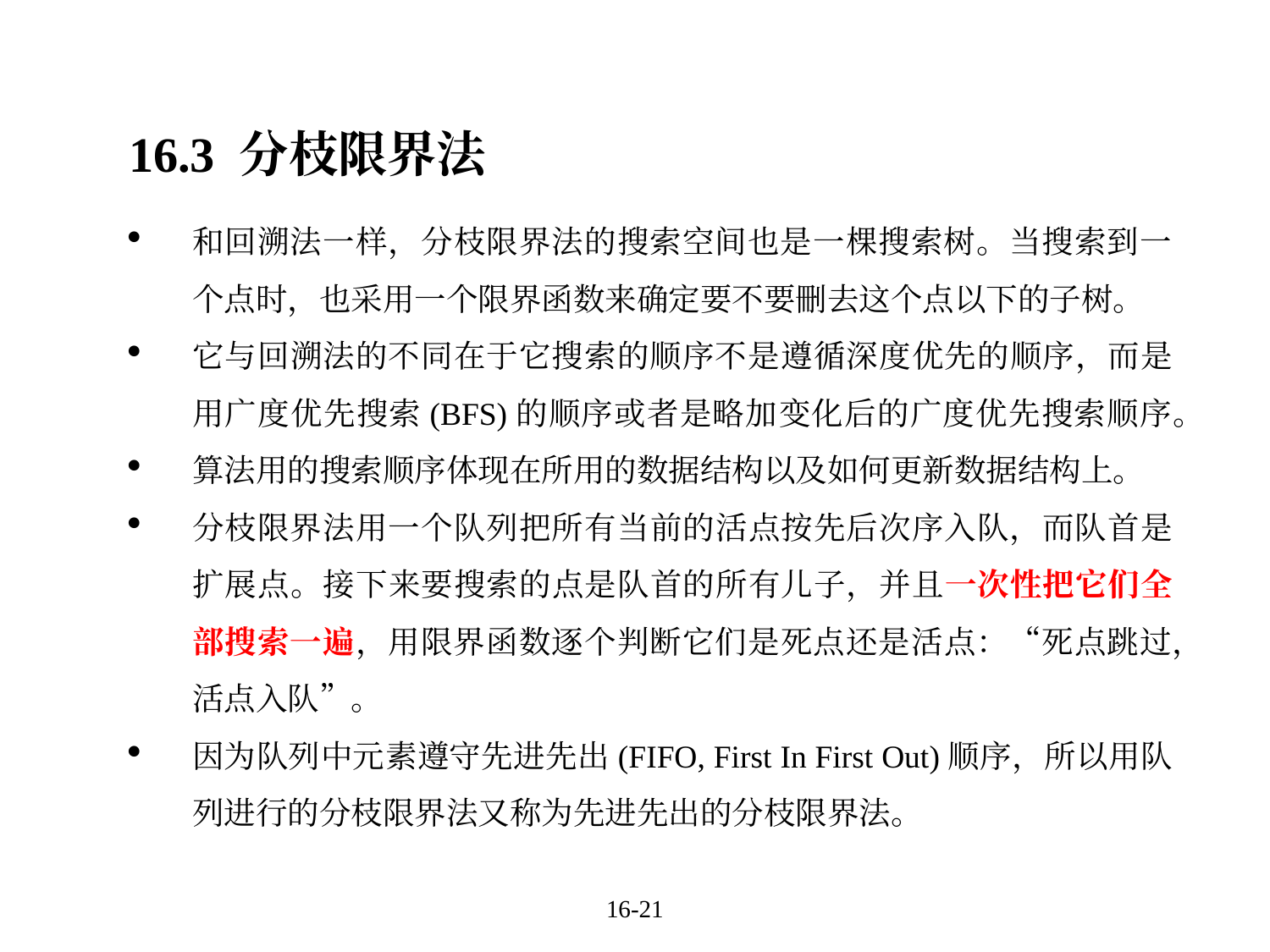

16.3 分枝限界法
和回溯法一样，分枝限界法的搜索空间也是一棵搜索树。当搜索到一个点时，也采用一个限界函数来确定要不要刪去这个点以下的子树。
它与回溯法的不同在于它搜索的顺序不是遵循深度优先的顺序，而是用广度优先搜索(BFS)的顺序或者是略加变化后的广度优先搜索顺序。
算法用的搜索顺序体现在所用的数据结构以及如何更新数据结构上。
分枝限界法用一个队列把所有当前的活点按先后次序入队，而队首是扩展点。接下来要搜索的点是队首的所有儿子，并且一次性把它们全部搜索一遍，用限界函数逐个判断它们是死点还是活点：“死点跳过，活点入队”。
因为队列中元素遵守先进先出(FIFO, First In First Out)顺序，所以用队列进行的分枝限界法又称为先进先出的分枝限界法。
16-21